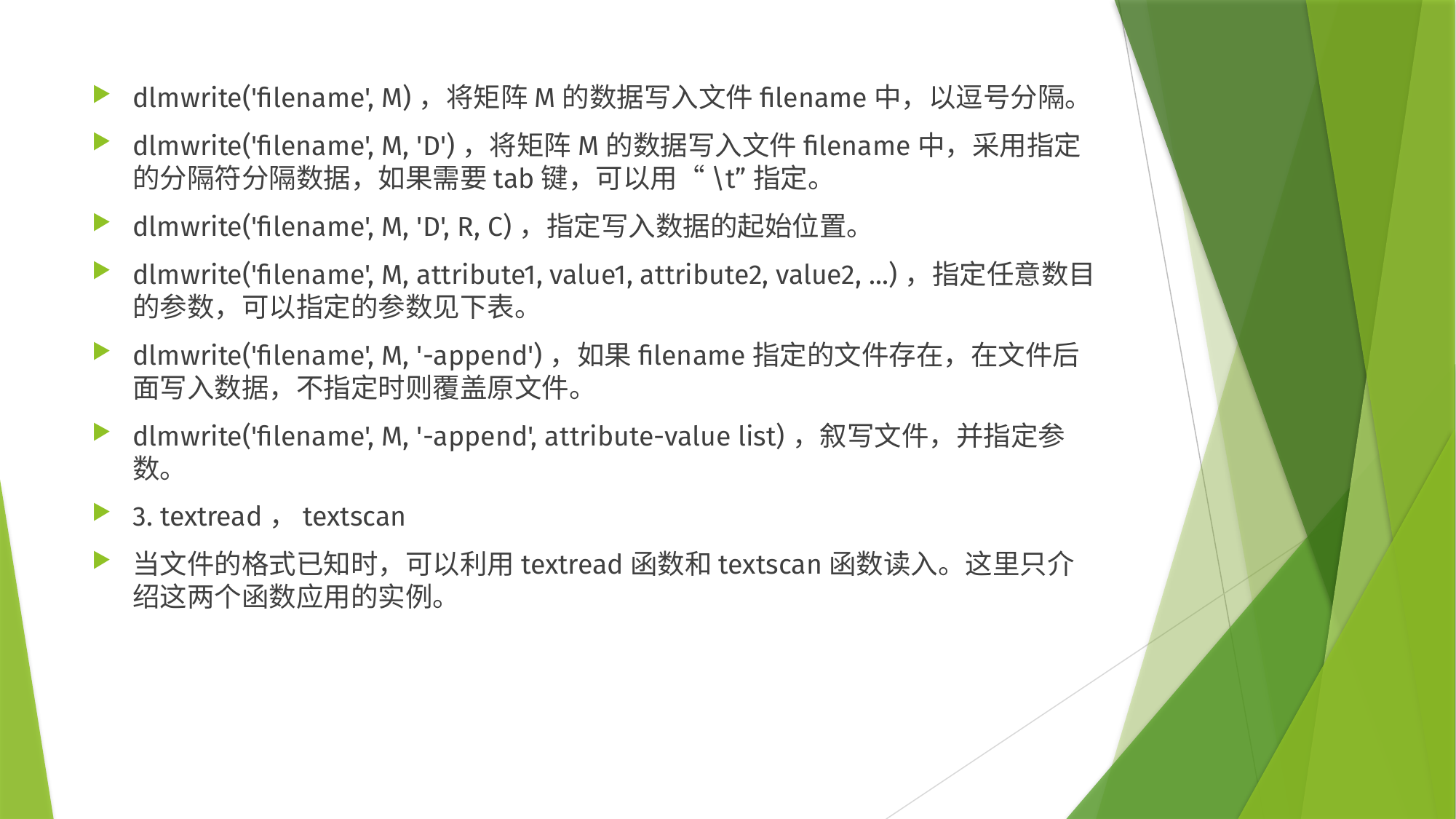

dlmwrite('filename', M)，将矩阵M的数据写入文件filename中，以逗号分隔。
dlmwrite('filename', M, 'D')，将矩阵M的数据写入文件filename中，采用指定的分隔符分隔数据，如果需要tab键，可以用“\t”指定。
dlmwrite('filename', M, 'D', R, C)，指定写入数据的起始位置。
dlmwrite('filename', M, attribute1, value1, attribute2, value2, ...)，指定任意数目的参数，可以指定的参数见下表。
dlmwrite('filename', M, '-append')，如果filename指定的文件存在，在文件后面写入数据，不指定时则覆盖原文件。
dlmwrite('filename', M, '-append', attribute-value list)，叙写文件，并指定参数。
3. textread，textscan
当文件的格式已知时，可以利用textread函数和textscan函数读入。这里只介绍这两个函数应用的实例。